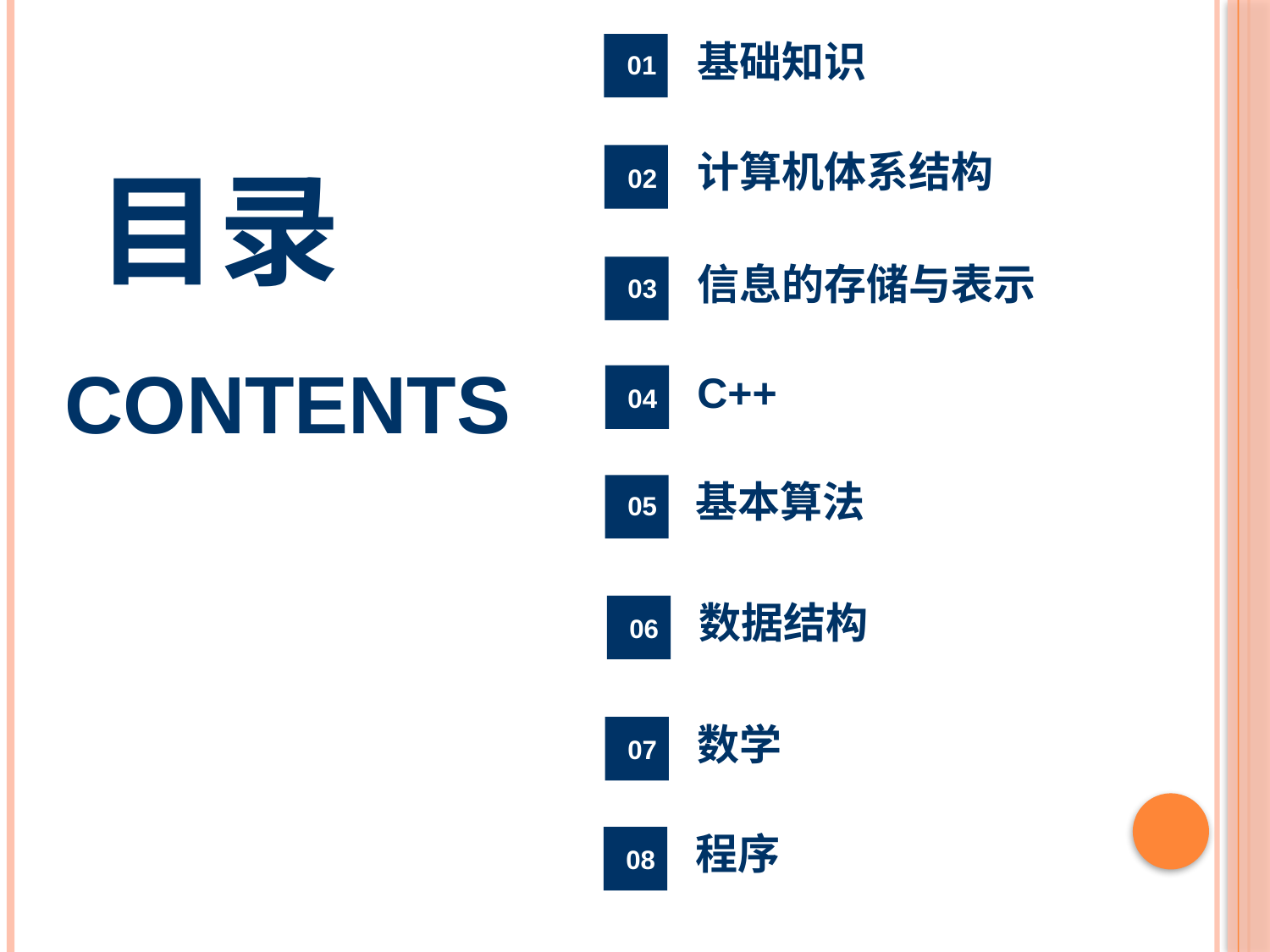

基础知识
01
目录
计算机体系结构

02

信息的存储与表示
03
CONTENTS

C++
04

基本算法
05

数据结构
06

数学
07

程序
08